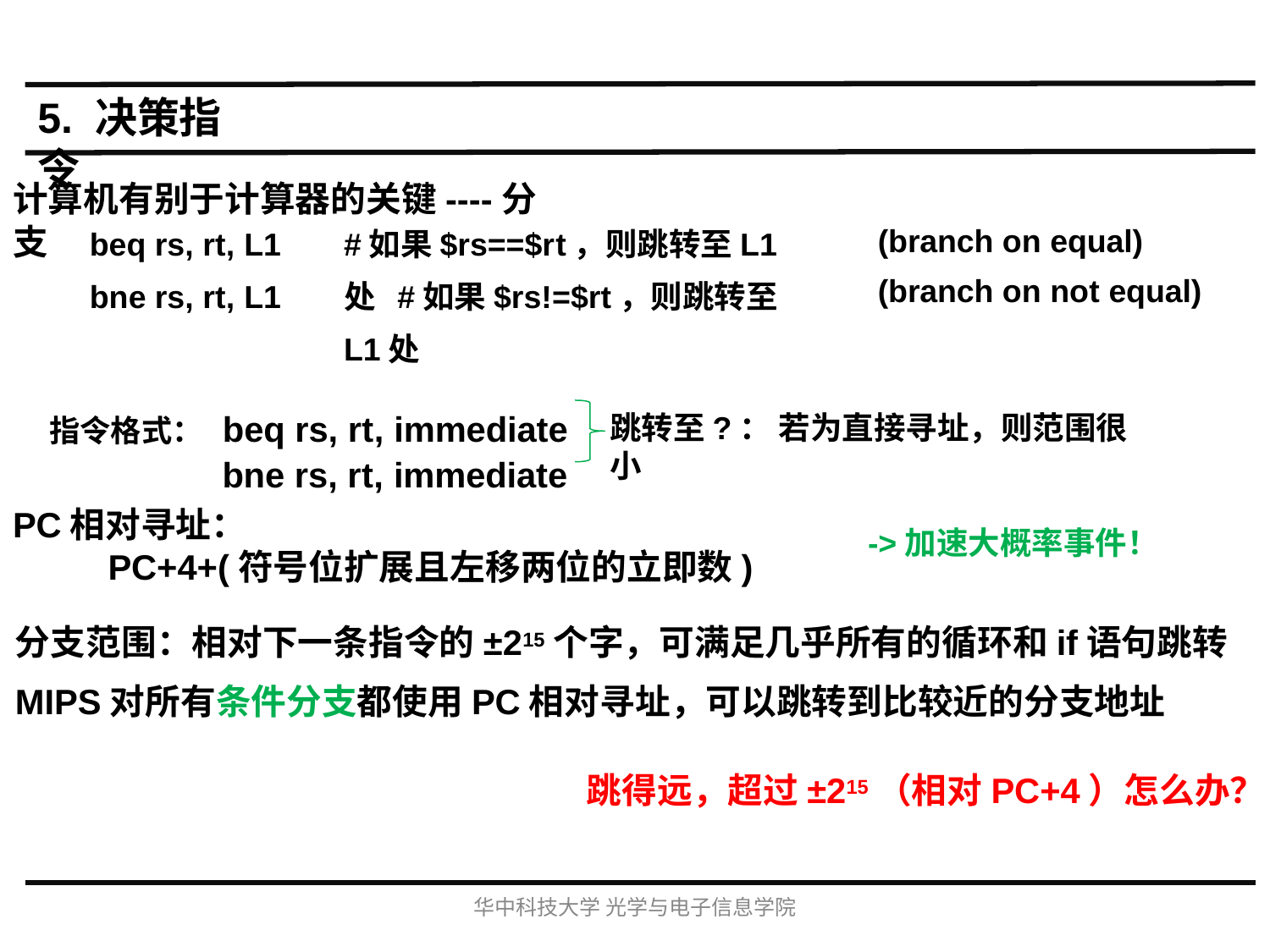

# 5. 决策指令
计算机有别于计算器的关键----分支
(branch on equal)  (branch on not equal)
beq rs, rt, L1  bne rs, rt, L1
#如果$rs==$rt，则跳转至L1处  #如果$rs!=$rt，则跳转至L1处
指令格式： beq rs, rt, immediate
bne rs, rt, immediate

跳转至?： 若为直接寻址，则范围很小
PC相对寻址：
PC+4+(符号位扩展且左移两位的立即数)
->加速大概率事件！
分支范围：相对下一条指令的±215个字，可满足几乎所有的循环和if语句跳转
MIPS对所有条件分支都使用PC相对寻址，可以跳转到比较近的分支地址

跳得远，超过±215（相对PC+4）怎么办？
华中科技大学光学与电子信息学院